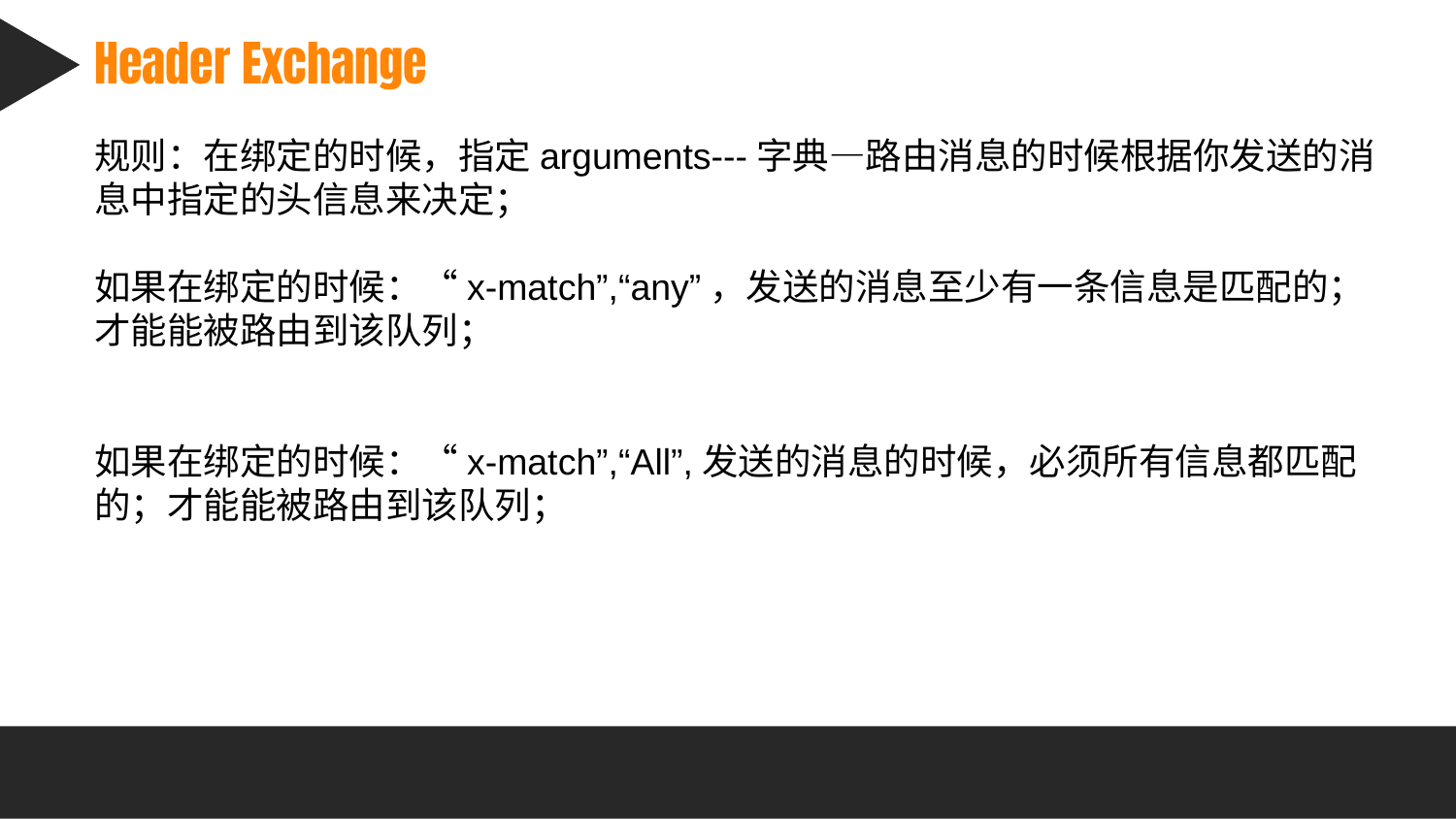

Header Exchange
规则：在绑定的时候，指定arguments---字典—路由消息的时候根据你发送的消息中指定的头信息来决定；

如果在绑定的时候：“x-match”,“any”，发送的消息至少有一条信息是匹配的；才能能被路由到该队列；

如果在绑定的时候：“x-match”,“All”,发送的消息的时候，必须所有信息都匹配的；才能能被路由到该队列；